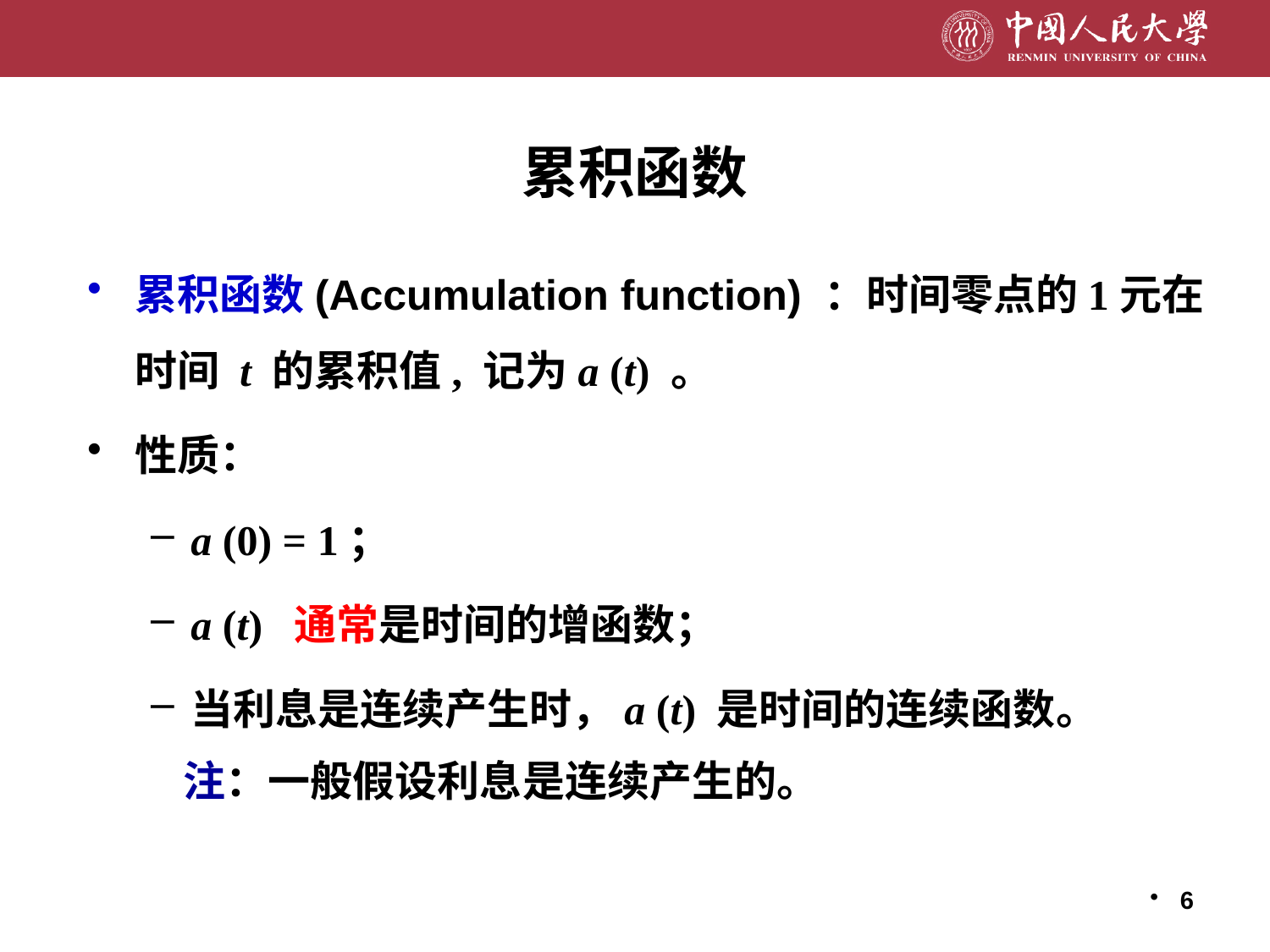

# 累积函数
累积函数(Accumulation function) ：时间零点的1元在时间 t 的累积值, 记为a (t) 。
性质：
a (0) = 1；
a (t)  通常是时间的增函数；
当利息是连续产生时，a (t) 是时间的连续函数。
         注：一般假设利息是连续产生的。

6